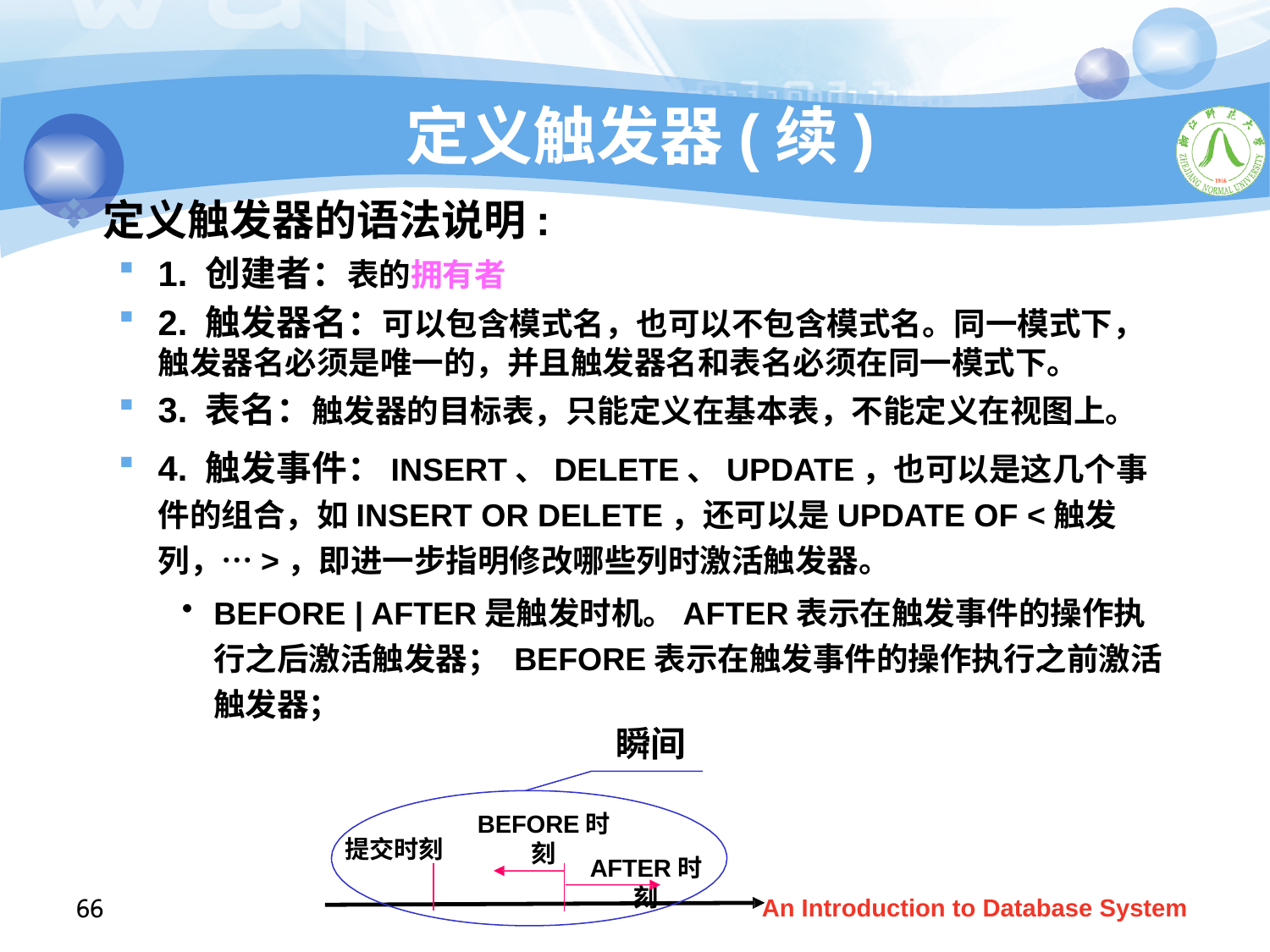

# 定义触发器(续)
定义触发器的语法说明:
1. 创建者：表的拥有者
2. 触发器名：可以包含模式名，也可以不包含模式名。同一模式下，触发器名必须是唯一的，并且触发器名和表名必须在同一模式下。
3. 表名：触发器的目标表，只能定义在基本表，不能定义在视图上。
4. 触发事件：INSERT、DELETE、UPDATE，也可以是这几个事件的组合，如INSERT OR DELETE，还可以是UPDATE OF <触发列，…>，即进一步指明修改哪些列时激活触发器。
BEFORE | AFTER是触发时机。AFTER表示在触发事件的操作执行之后激活触发器； BEFORE表示在触发事件的操作执行之前激活触发器；
瞬间

BEFORE时刻
提交时刻
AFTER时刻

66
An Introduction to Database System